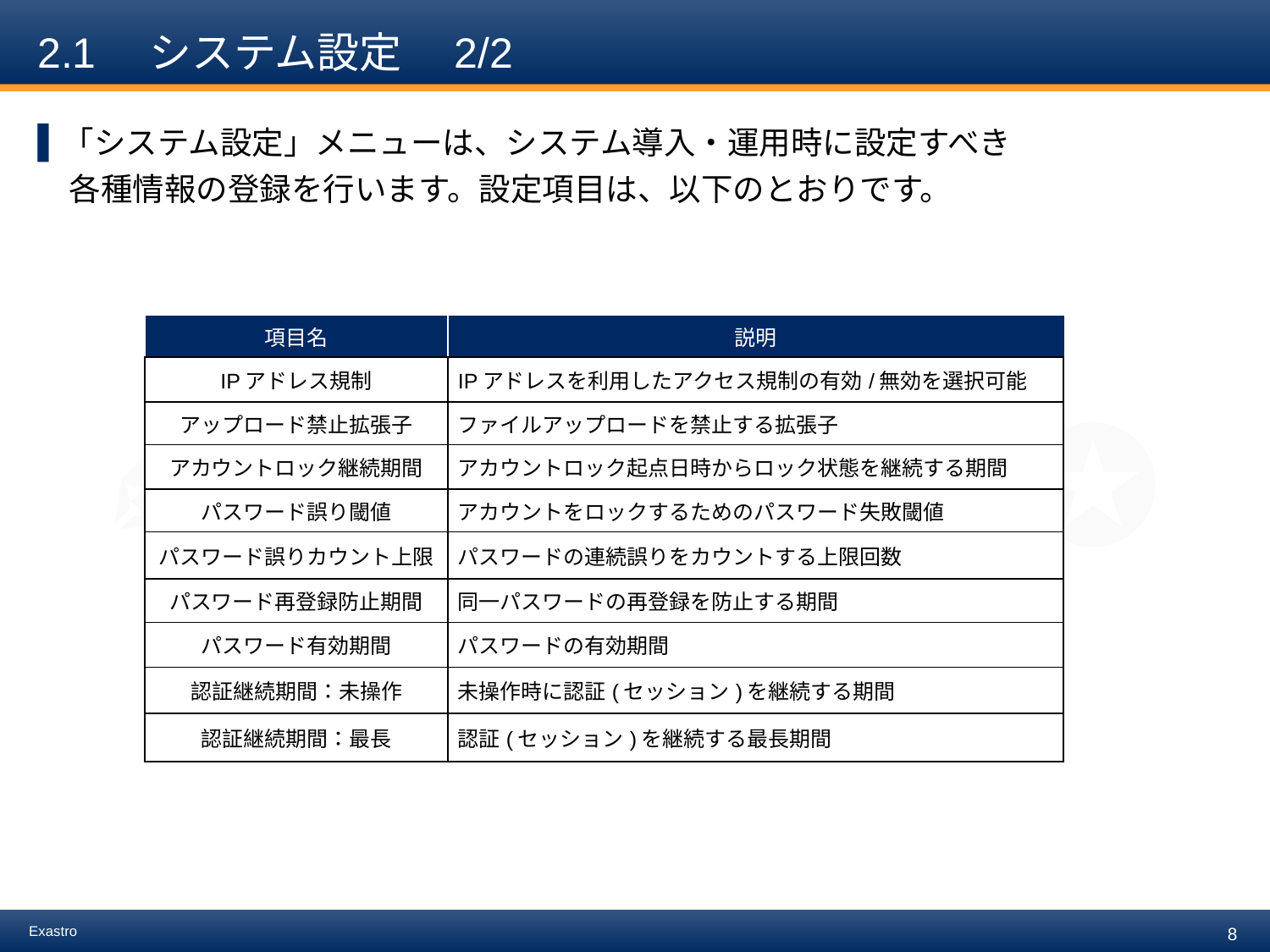

# 2.1　システム設定　2/2
「システム設定」メニューは、システム導入・運用時に設定すべき
　各種情報の登録を行います。設定項目は、以下のとおりです。
| 項目名 | 説明 |
| --- | --- |
| IPアドレス規制 | IPアドレスを利用したアクセス規制の有効/無効を選択可能 |
| アップロード禁止拡張子 | ファイルアップロードを禁止する拡張子 |
| アカウントロック継続期間 | アカウントロック起点日時からロック状態を継続する期間 |
| パスワード誤り閾値 | アカウントをロックするためのパスワード失敗閾値 |
| パスワード誤りカウント上限 | パスワードの連続誤りをカウントする上限回数 |
| パスワード再登録防止期間 | 同一パスワードの再登録を防止する期間 |
| パスワード有効期間 | パスワードの有効期間 |
| 認証継続期間：未操作 | 未操作時に認証(セッション)を継続する期間 |
| 認証継続期間：最長 | 認証(セッション)を継続する最長期間 |